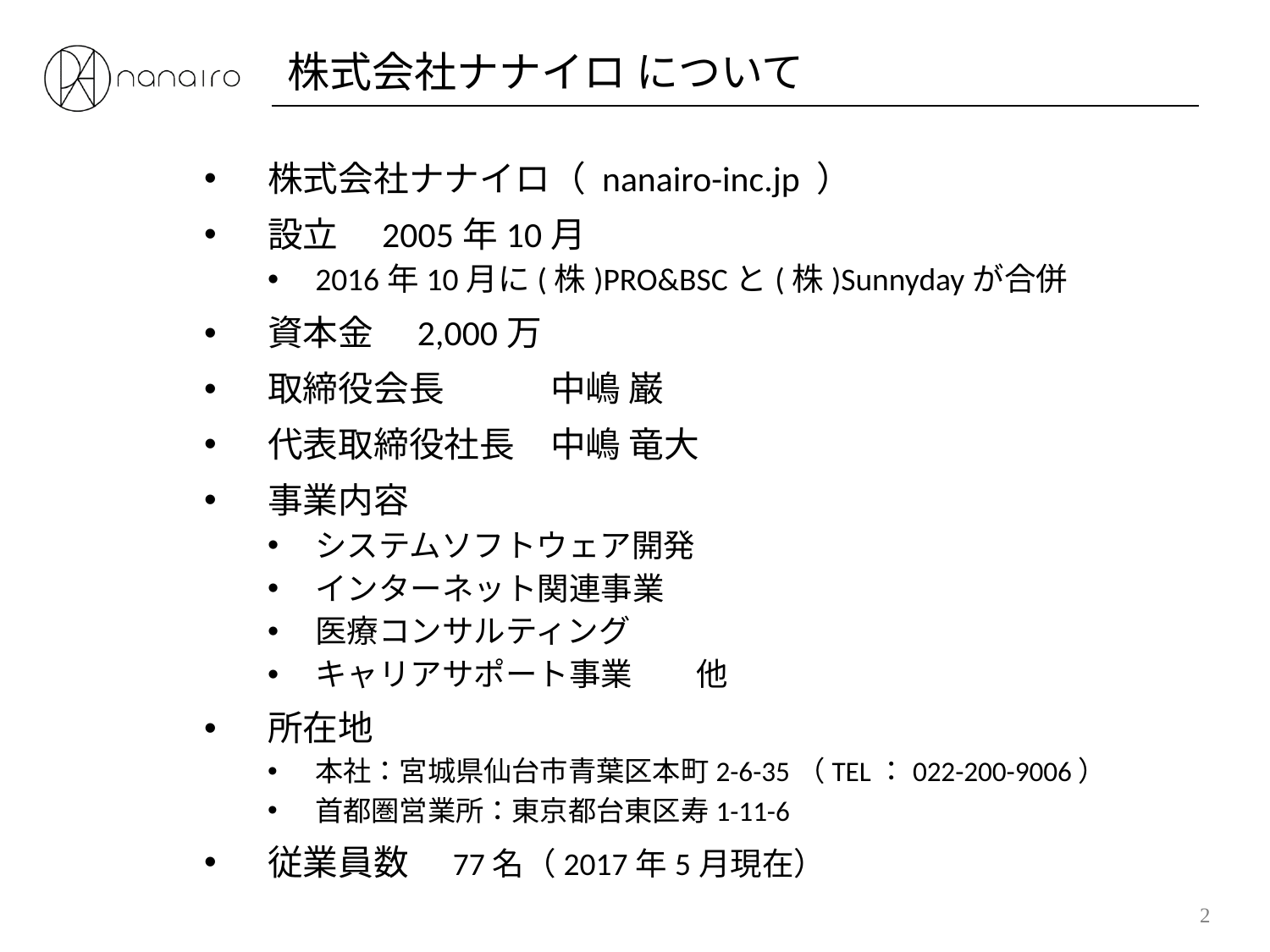

# 株式会社ナナイロ について
株式会社ナナイロ（ nanairo-inc.jp ）
設立　2005年10月
2016年10月に(株)PRO&BSCと(株)Sunnydayが合併
資本金　2,000万
取締役会長　　　中嶋 巌
代表取締役社長　中嶋 竜大
事業内容
システムソフトウェア開発
インターネット関連事業
医療コンサルティング
キャリアサポート事業　　他
所在地
本社：宮城県仙台市青葉区本町2-6-35（TEL：022-200-9006）
首都圏営業所：東京都台東区寿1-11-6
従業員数　77名（2017年5月現在）
2